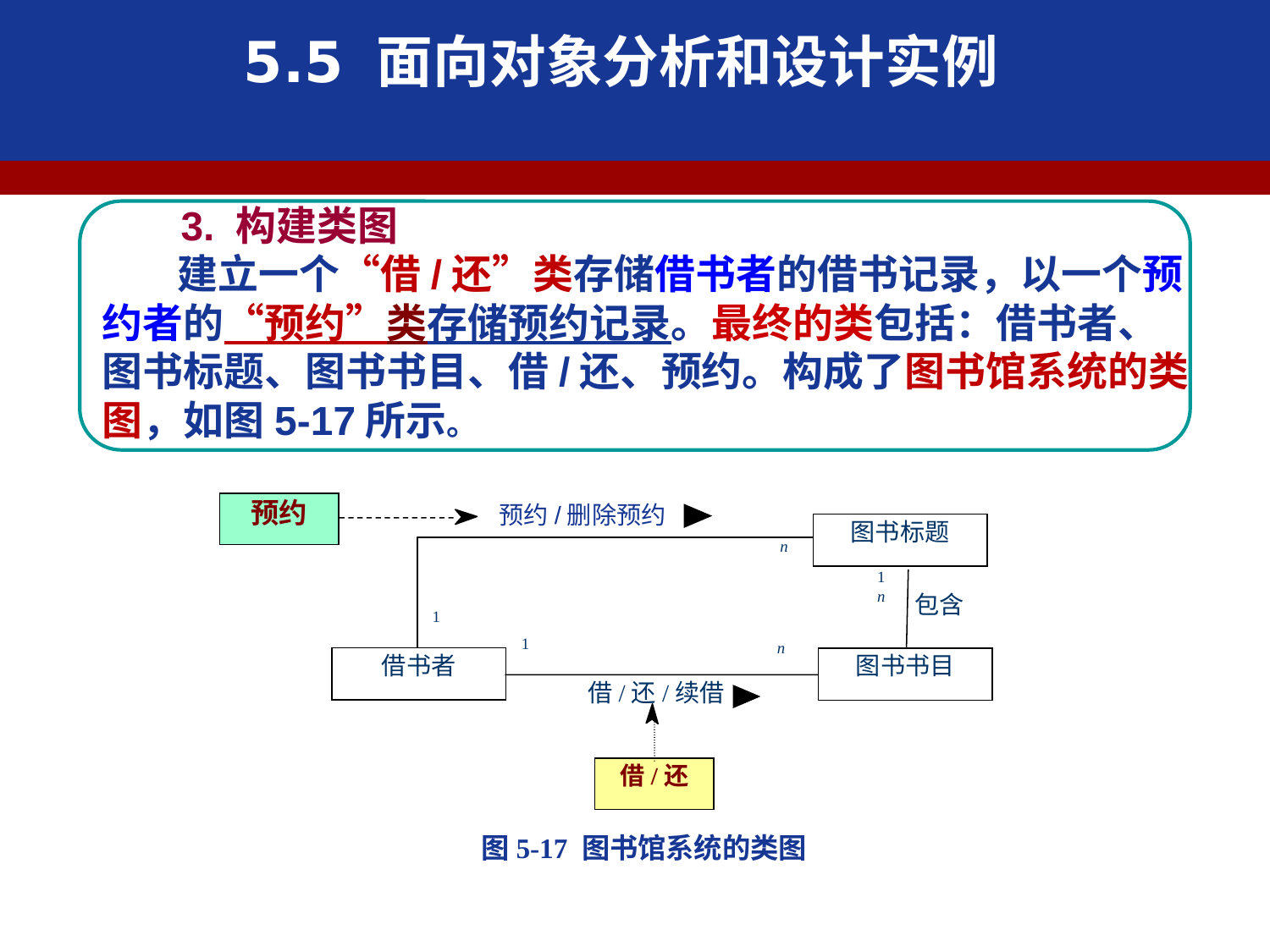

5.5 面向对象分析和设计实例

       3. 构建类图
       建立一个“借/还”类存储借书者的借书记录，以一个预约者的“预约”类存储预约记录。最终的类包括：借书者、图书标题、图书书目、借/还、预约。构成了图书馆系统的类图，如图5-17所示。

预约

图书标题
n

包含
1
1
n
借书者
图书书目

借/还/续借

借/还
                  图5-17 图书馆系统的类图
1
n
预约/删除预约